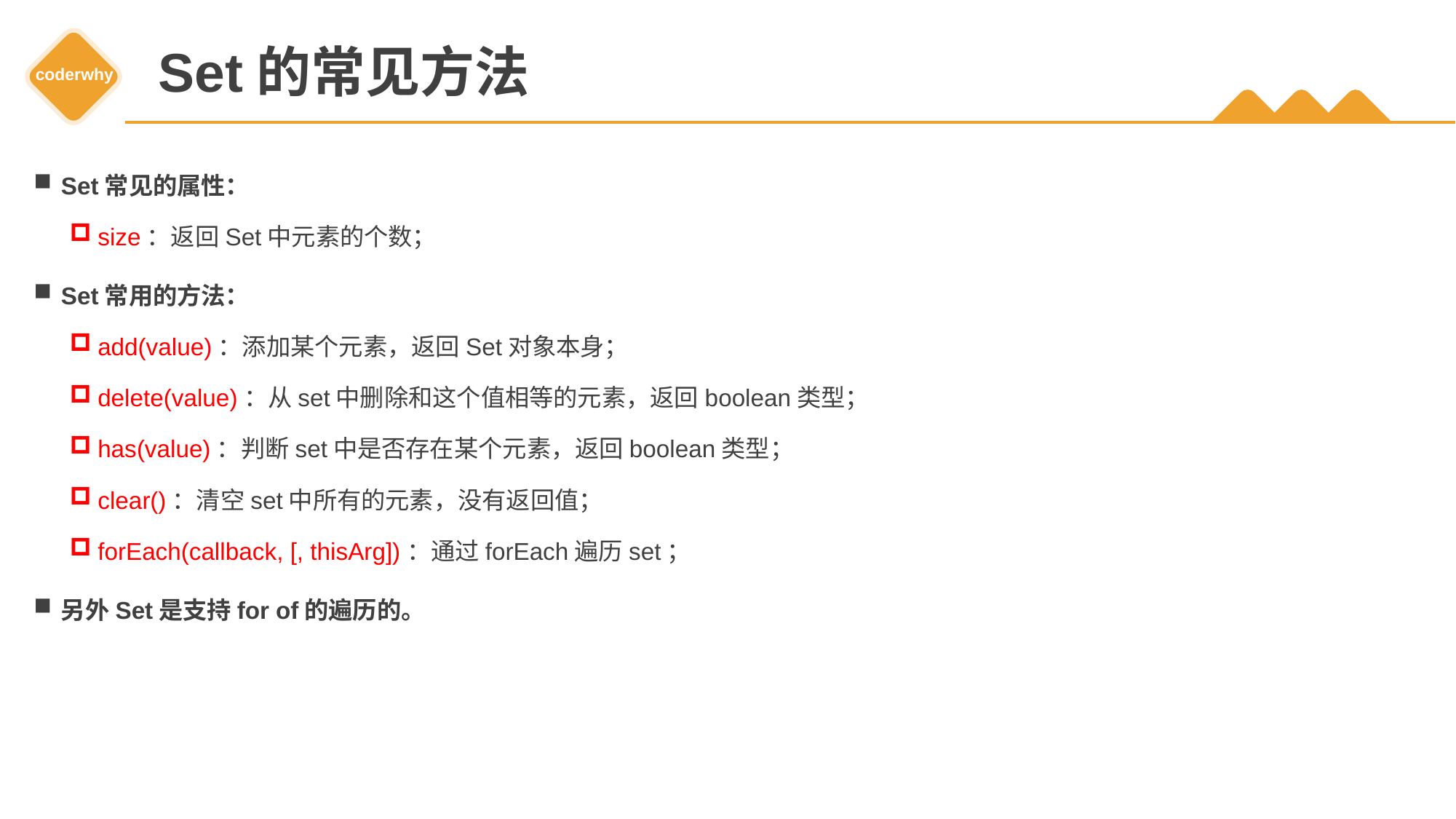

# Set的常见方法
Set常见的属性：
size：返回Set中元素的个数；
Set常用的方法：
add(value)：添加某个元素，返回Set对象本身；
delete(value)：从set中删除和这个值相等的元素，返回boolean类型；
has(value)：判断set中是否存在某个元素，返回boolean类型；
clear()：清空set中所有的元素，没有返回值；
forEach(callback, [, thisArg])：通过forEach遍历set；
另外Set是支持for of的遍历的。